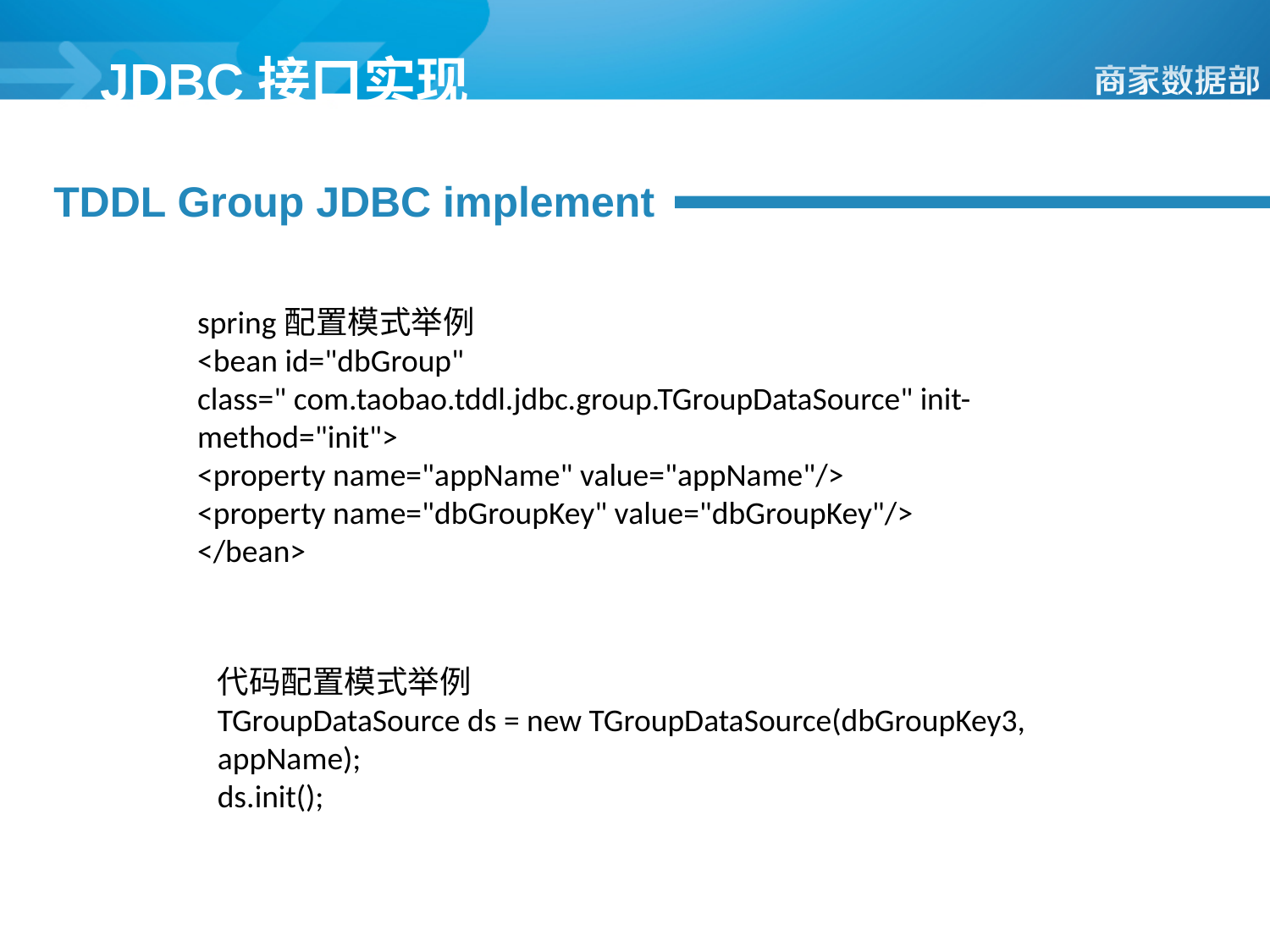

JDBC接口实现
TDDL Group JDBC implement

spring配置模式举例
<bean id="dbGroup"
class=" com.taobao.tddl.jdbc.group.TGroupDataSource" init-method="init">
<property name="appName" value="appName"/>
<property name="dbGroupKey" value="dbGroupKey"/>
</bean>
代码配置模式举例
TGroupDataSource ds = new TGroupDataSource(dbGroupKey3, appName);
ds.init();